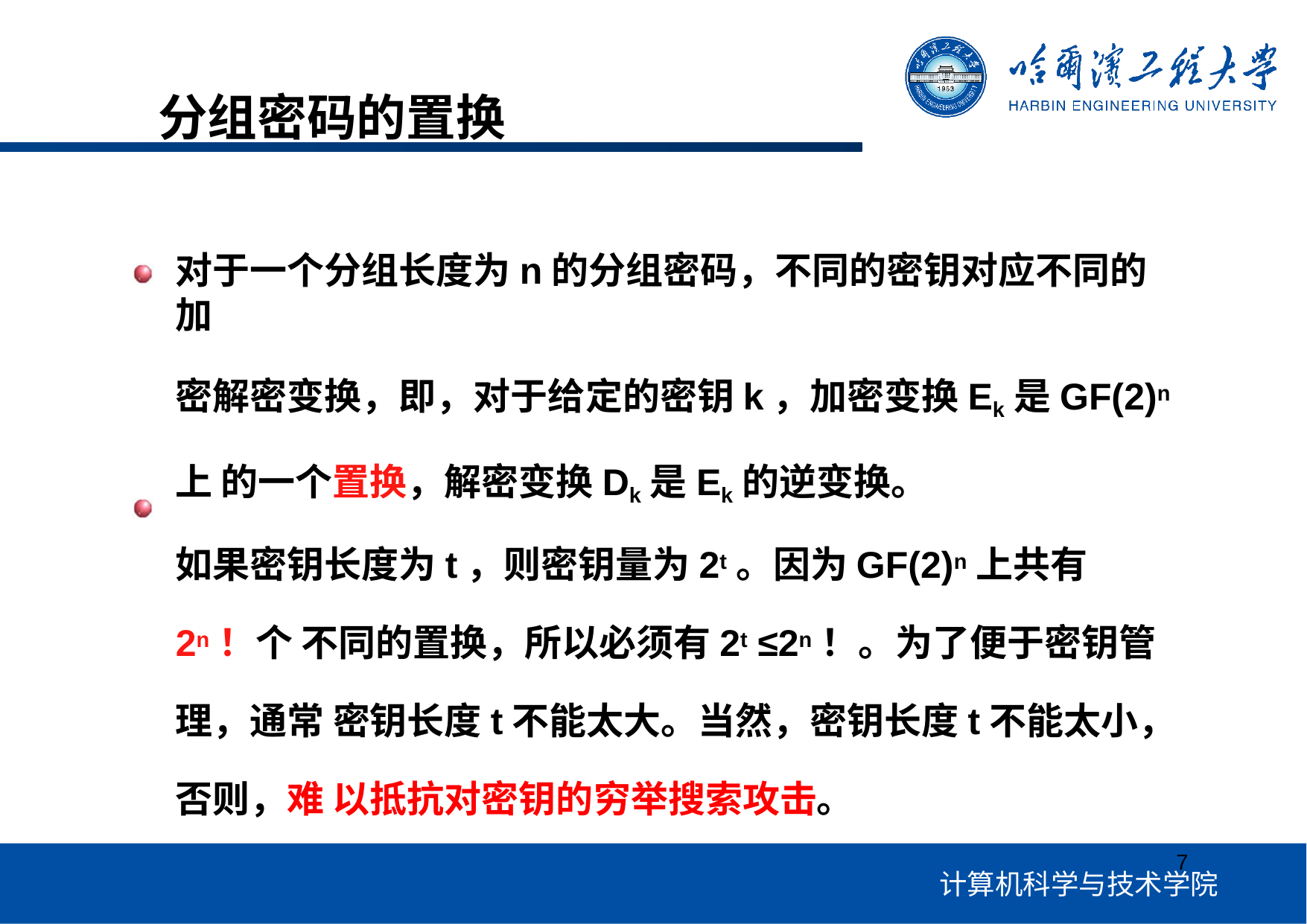

# 分组密码的置换
对于一个分组长度为n的分组密码，不同的密钥对应不同的加
密解密变换，即，对于给定的密钥k，加密变换Ek是GF(2)n上 的一个置换，解密变换Dk是Ek的逆变换。
如果密钥长度为t，则密钥量为2t。因为GF(2)n上共有2n！个 不同的置换，所以必须有2t ≤2n！。为了便于密钥管理，通常 密钥长度t不能太大。当然，密钥长度t不能太小，否则，难 以抵抗对密钥的穷举搜索攻击。

7